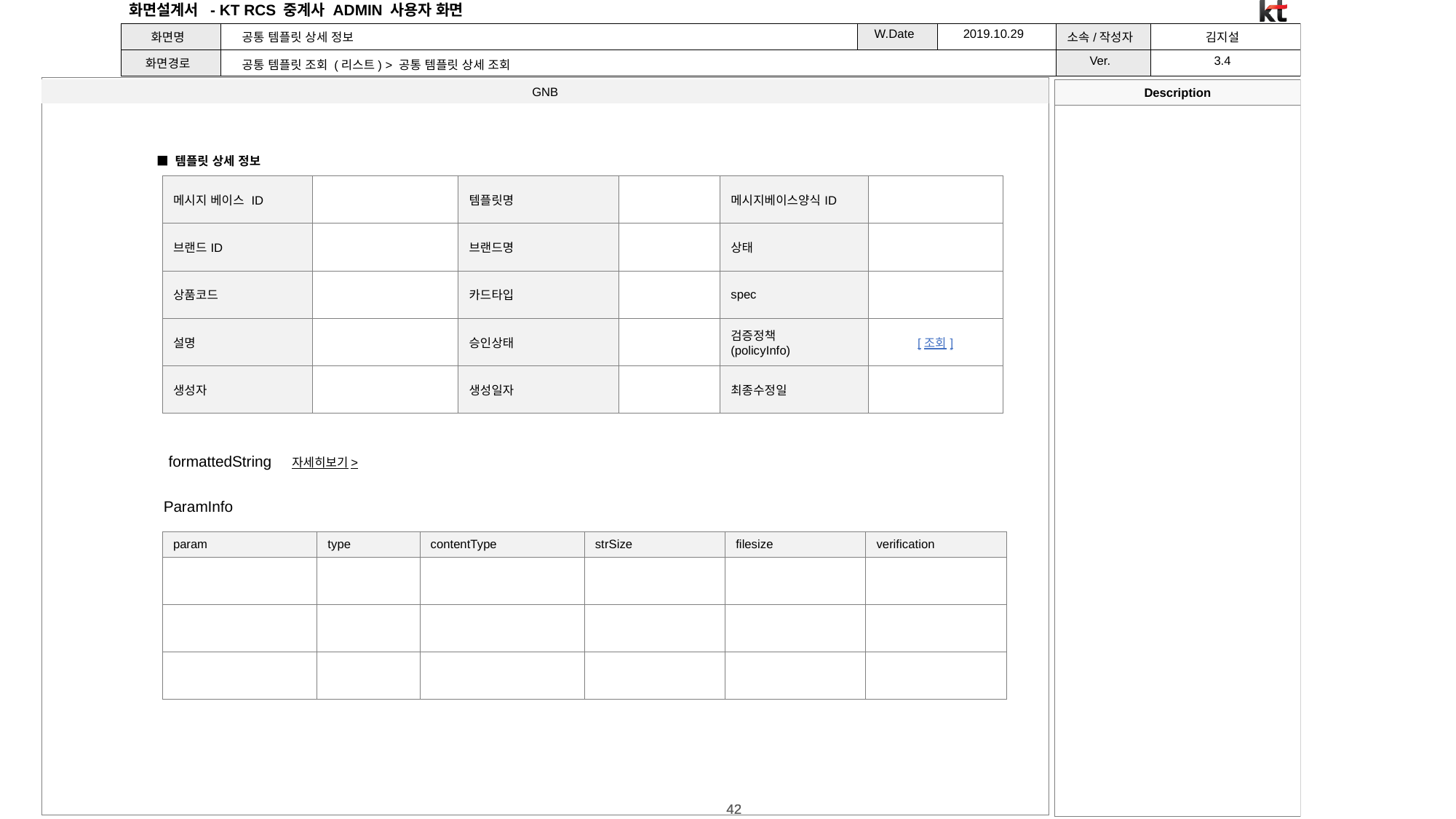

공통 템플릿 상세 정보
공통 템플릿 조회 (리스트) > 공통 템플릿 상세 조회
■ 템플릿 상세 정보
| 메시지 베이스 ID |  | 템플릿명 |  | 메시지베이스양식ID |  |
| --- | --- | --- | --- | --- | --- |
| 브랜드ID |  | 브랜드명 |  | 상태 |  |
| 상품코드 |  | 카드타입 |  | spec |  |
| 설명 |  | 승인상태 |  | 검증정책 (policyInfo) | [조회] |
| 생성자 |  | 생성일자 |  | 최종수정일 |  |

formattedString    자세히보기>
ParamInfo
| param | type | contentType | strSize | filesize | verification |
| --- | --- | --- | --- | --- | --- |
|  |  |  |  |  |  |
|  |  |  |  |  |  |
|  |  |  |  |  |  |